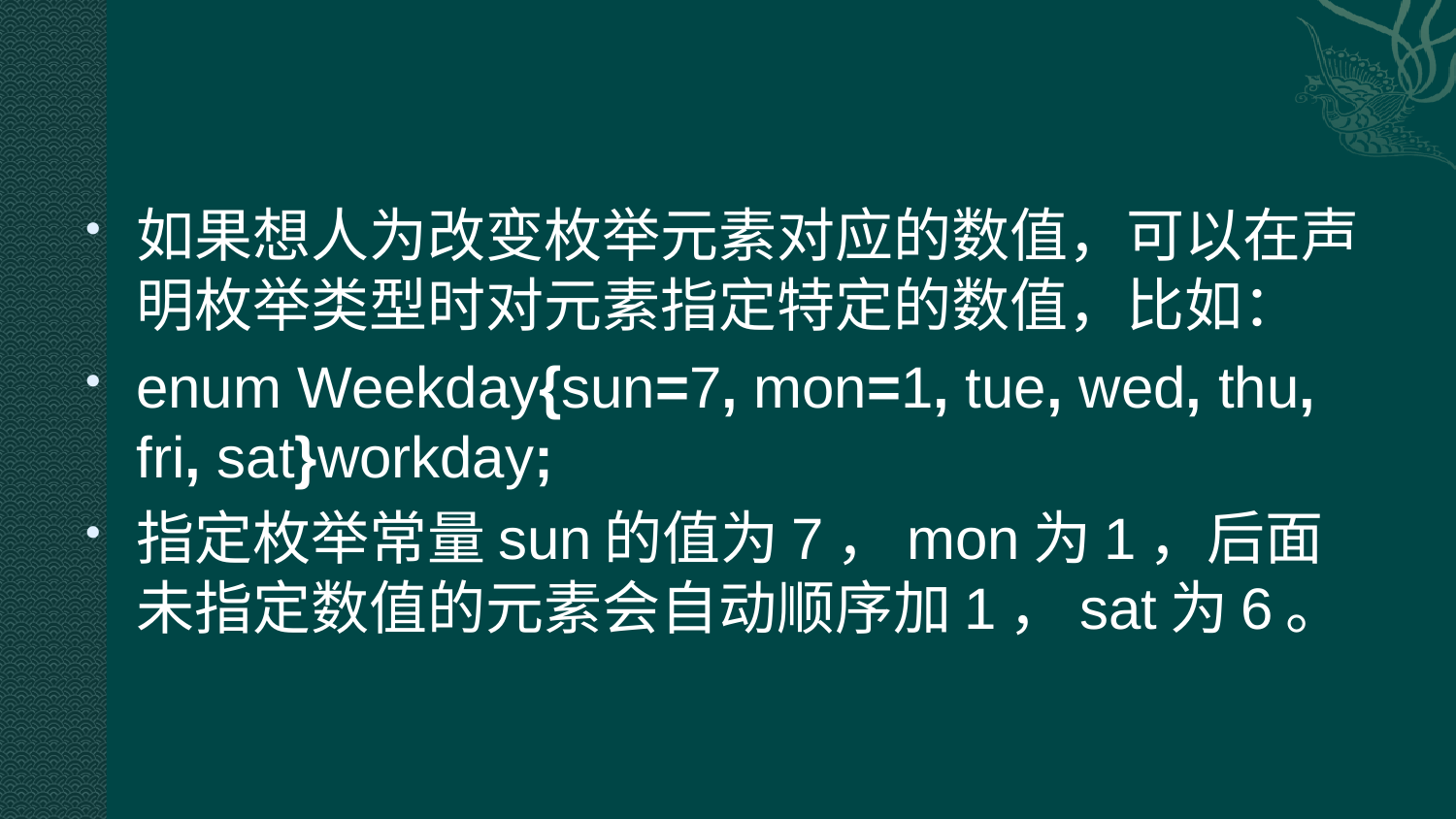

#
如果想人为改变枚举元素对应的数值，可以在声明枚举类型时对元素指定特定的数值，比如：
enum Weekday{sun=7, mon=1, tue, wed, thu, fri, sat}workday;
指定枚举常量sun的值为7，mon为1，后面未指定数值的元素会自动顺序加1，sat为6。